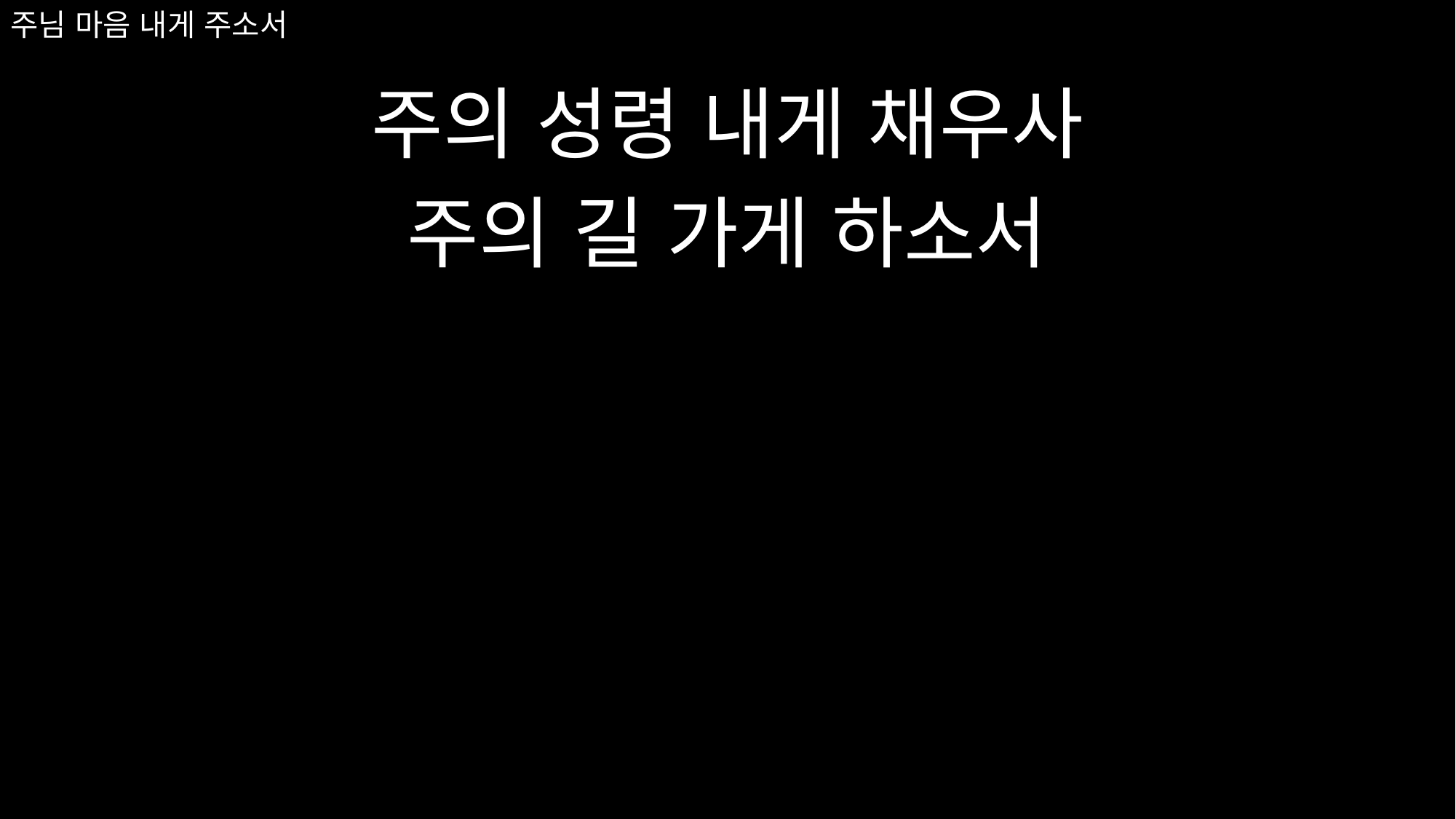

# 주님 마음 내게 주소서
주의 성령 내게 채우사
주의 길 가게 하소서